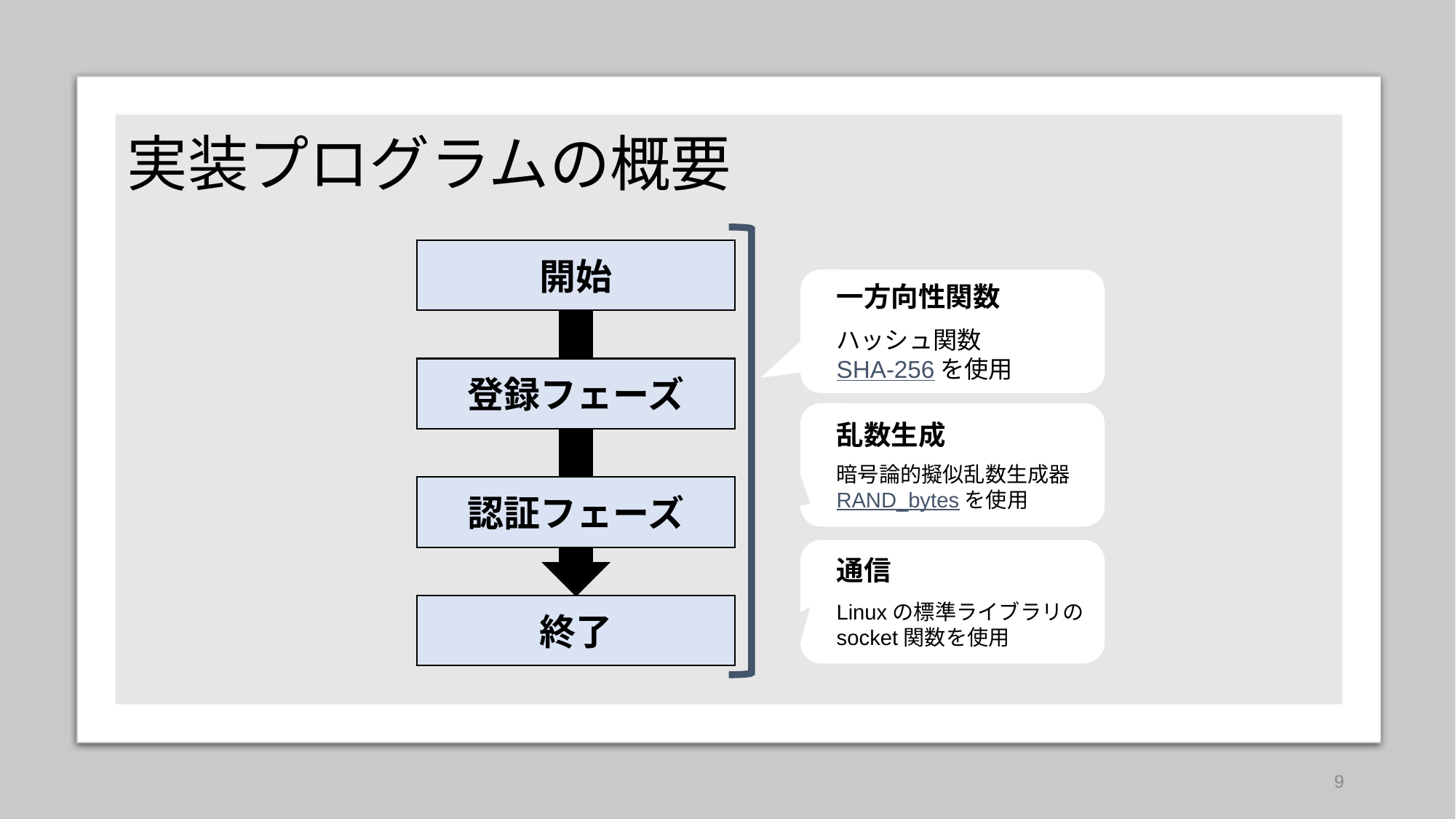

# 実装プログラムの概要

開始
一方向性関数

ハッシュ関数
SHA-256を使用

登録フェーズ
乱数生成

暗号論的擬似乱数生成器RAND_bytesを使用
認証フェーズ
通信

Linuxの標準ライブラリのsocket関数を使用
終了
9